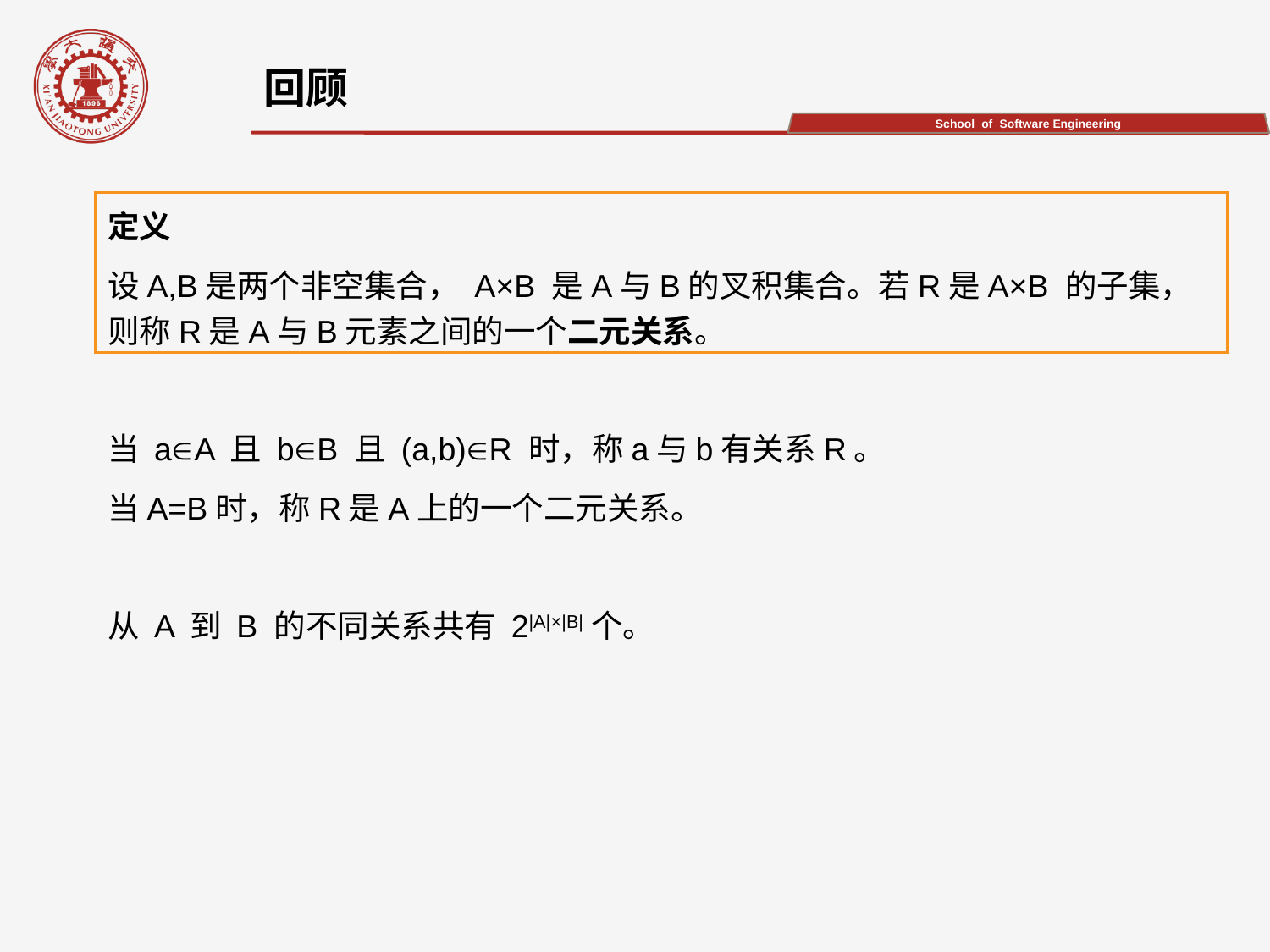

回顾
定义
设A,B是两个非空集合， A×B 是A与B的叉积集合。若R是A×B 的子集，则称R是A与B元素之间的一个二元关系。

当 a∈A 且 b∈B 且 (a,b)∈R 时，称a与b有关系R。
当A=B时，称R是A上的一个二元关系。

从 A 到 B 的不同关系共有 2|A|×|B|个。